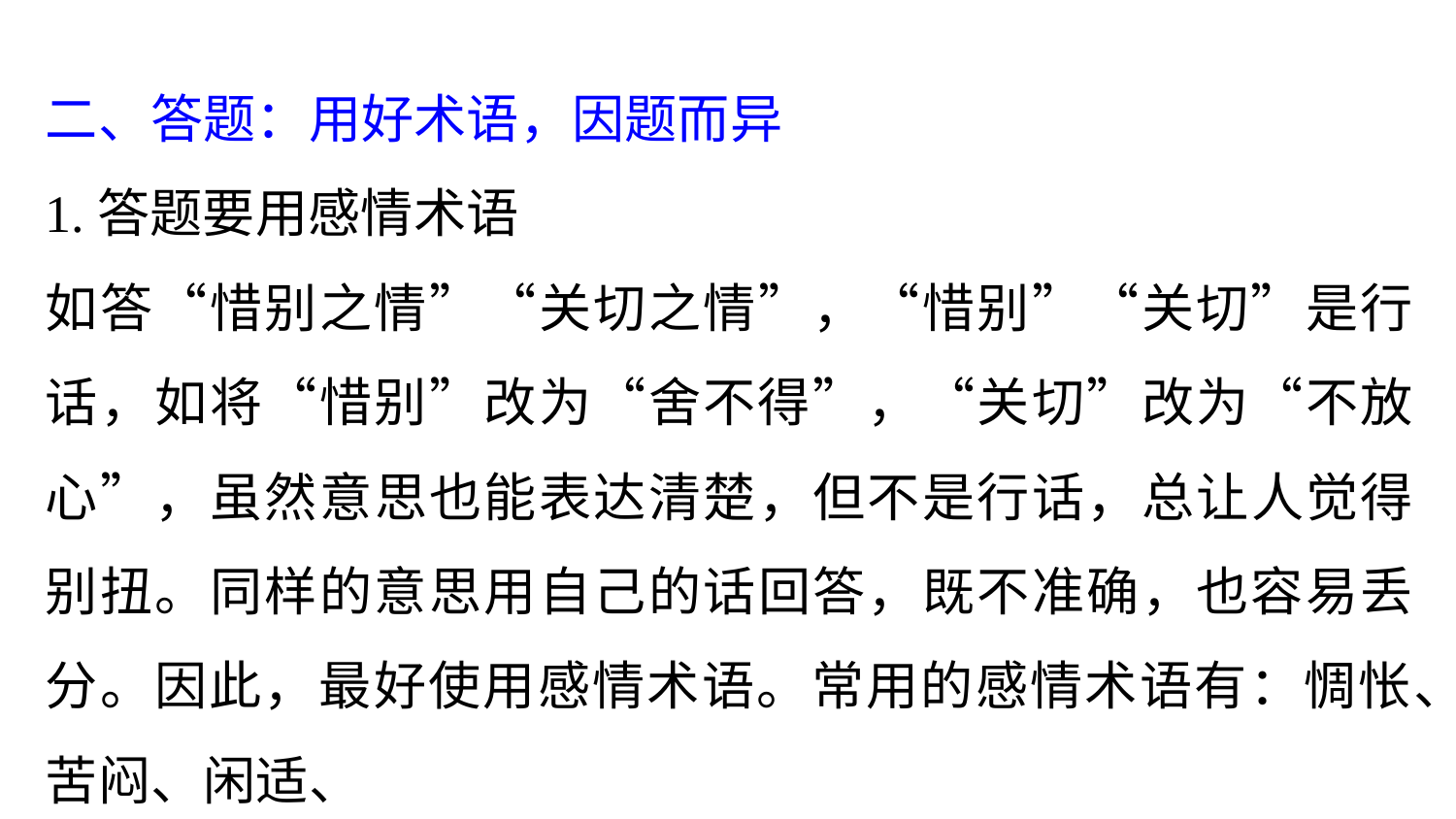

二、答题：用好术语，因题而异
1.答题要用感情术语
如答“惜别之情”“关切之情”，“惜别”“关切”是行话，如将“惜别”改为“舍不得”，“关切”改为“不放心”，虽然意思也能表达清楚，但不是行话，总让人觉得别扭。同样的意思用自己的话回答，既不准确，也容易丢分。因此，最好使用感情术语。常用的感情术语有：惆怅、苦闷、闲适、